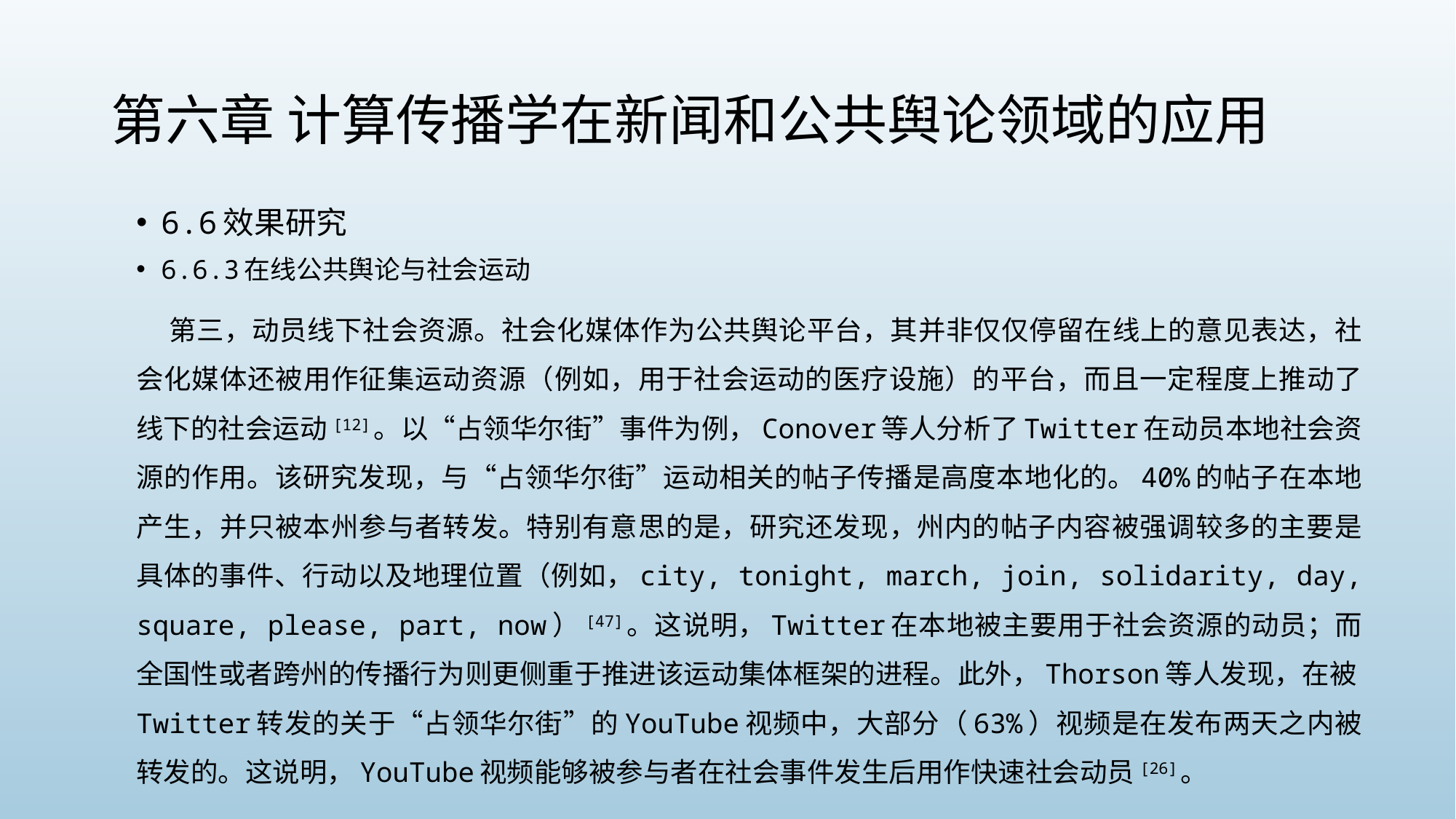

# 第六章 计算传播学在新闻和公共舆论领域的应用
6.6效果研究
6.6.3在线公共舆论与社会运动
    第三，动员线下社会资源。社会化媒体作为公共舆论平台，其并非仅仅停留在线上的意见表达，社会化媒体还被用作征集运动资源（例如，用于社会运动的医疗设施）的平台，而且一定程度上推动了线下的社会运动[12]。以“占领华尔街”事件为例，Conover等人分析了Twitter在动员本地社会资源的作用。该研究发现，与“占领华尔街”运动相关的帖子传播是高度本地化的。40%的帖子在本地产生，并只被本州参与者转发。特别有意思的是，研究还发现，州内的帖子内容被强调较多的主要是具体的事件、行动以及地理位置（例如，city, tonight, march, join, solidarity, day, square, please, part, now）[47]。这说明，Twitter在本地被主要用于社会资源的动员；而全国性或者跨州的传播行为则更侧重于推进该运动集体框架的进程。此外，Thorson等人发现，在被Twitter转发的关于“占领华尔街”的YouTube视频中，大部分（63%）视频是在发布两天之内被转发的。这说明，YouTube视频能够被参与者在社会事件发生后用作快速社会动员[26]。